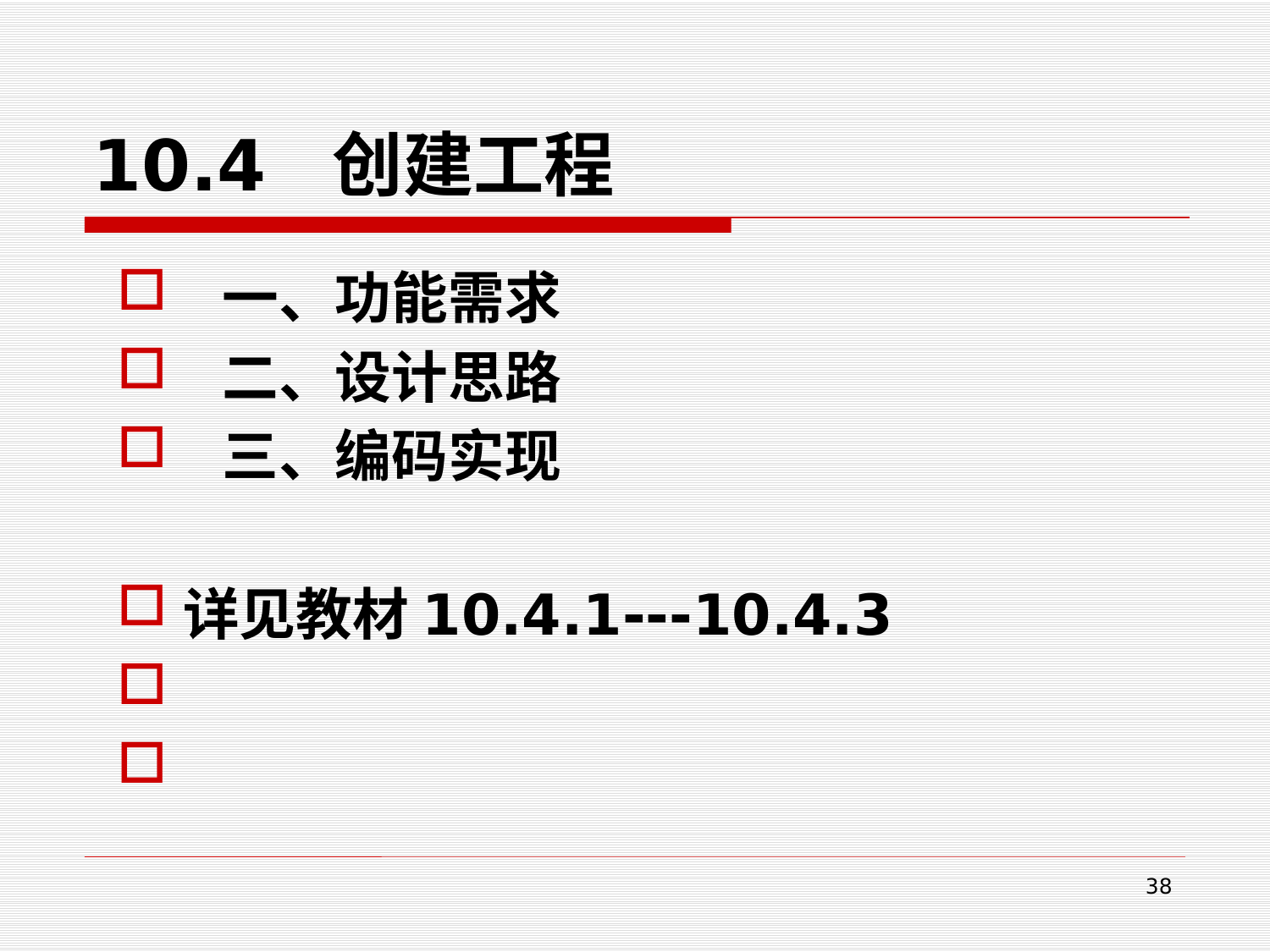

# 10.4  创建工程
  一、功能需求
  二、设计思路
  三、编码实现

详见教材10.4.1---10.4.3

38